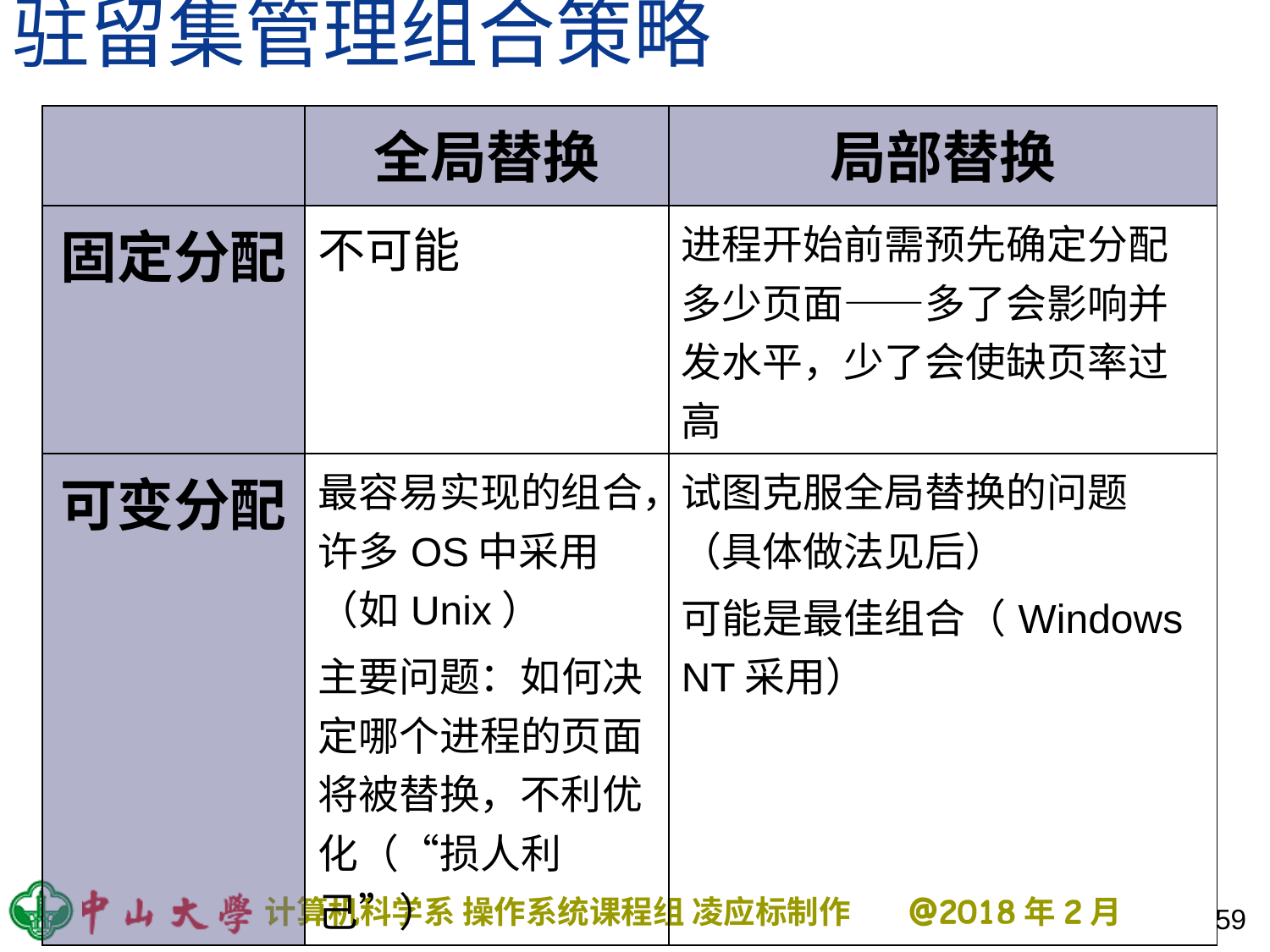

# 驻留集管理组合策略
|  | 全局替换 | 局部替换 |
| --- | --- | --- |
| 固定分配 | 不可能 | 进程开始前需预先确定分配多少页面——多了会影响并发水平，少了会使缺页率过高 |
| 可变分配 | 最容易实现的组合，许多OS中采用（如Unix） 主要问题：如何决定哪个进程的页面将被替换，不利优化（“损人利己”） | 试图克服全局替换的问题（具体做法见后） 可能是最佳组合（Windows NT采用） |
59